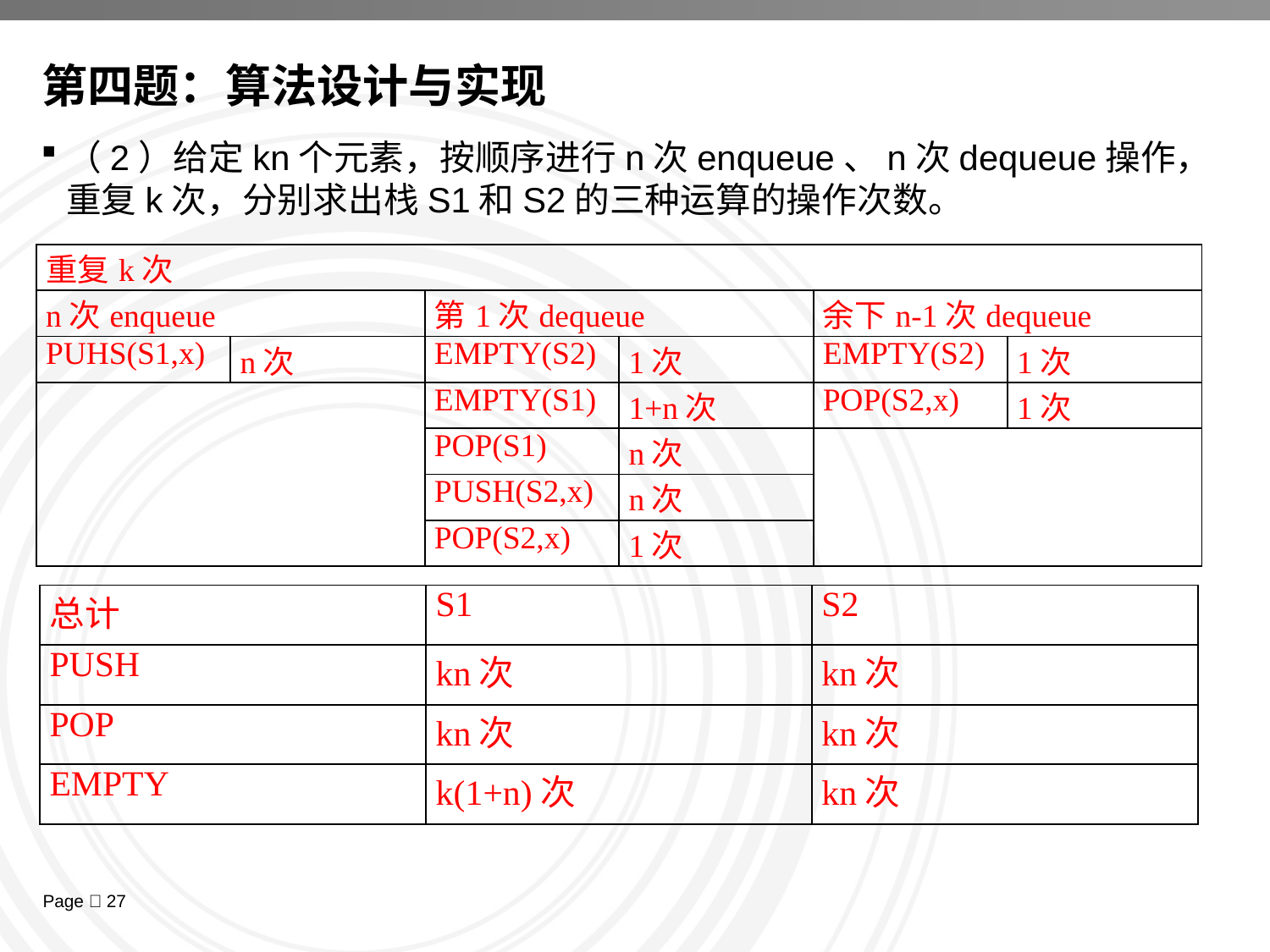

# 第四题：算法设计与实现
（2）给定kn个元素，按顺序进行n次enqueue、n次dequeue操作，重复k次，分别求出栈S1和S2的三种运算的操作次数。

| 重复k次 |  |  |  |  |  |
| --- | --- | --- | --- | --- | --- |
| n次enqueue |  | 第1次dequeue |  | 余下n-1次dequeue |  |
| PUHS(S1,x) | n次 | EMPTY(S2) | 1次 | EMPTY(S2) | 1次 |
|  |  | EMPTY(S1) | 1+n次 | POP(S2,x) | 1次 |
|  |  | POP(S1) | n次 |  |  |
|  |  | PUSH(S2,x) | n次 |  |  |
|  |  | POP(S2,x) | 1次 |  |  |
| 总计 | S1 | S2 |
| --- | --- | --- |
| PUSH | kn次 | kn次 |
| POP | kn次 | kn次 |
| EMPTY | k(1+n)次 | kn次 |